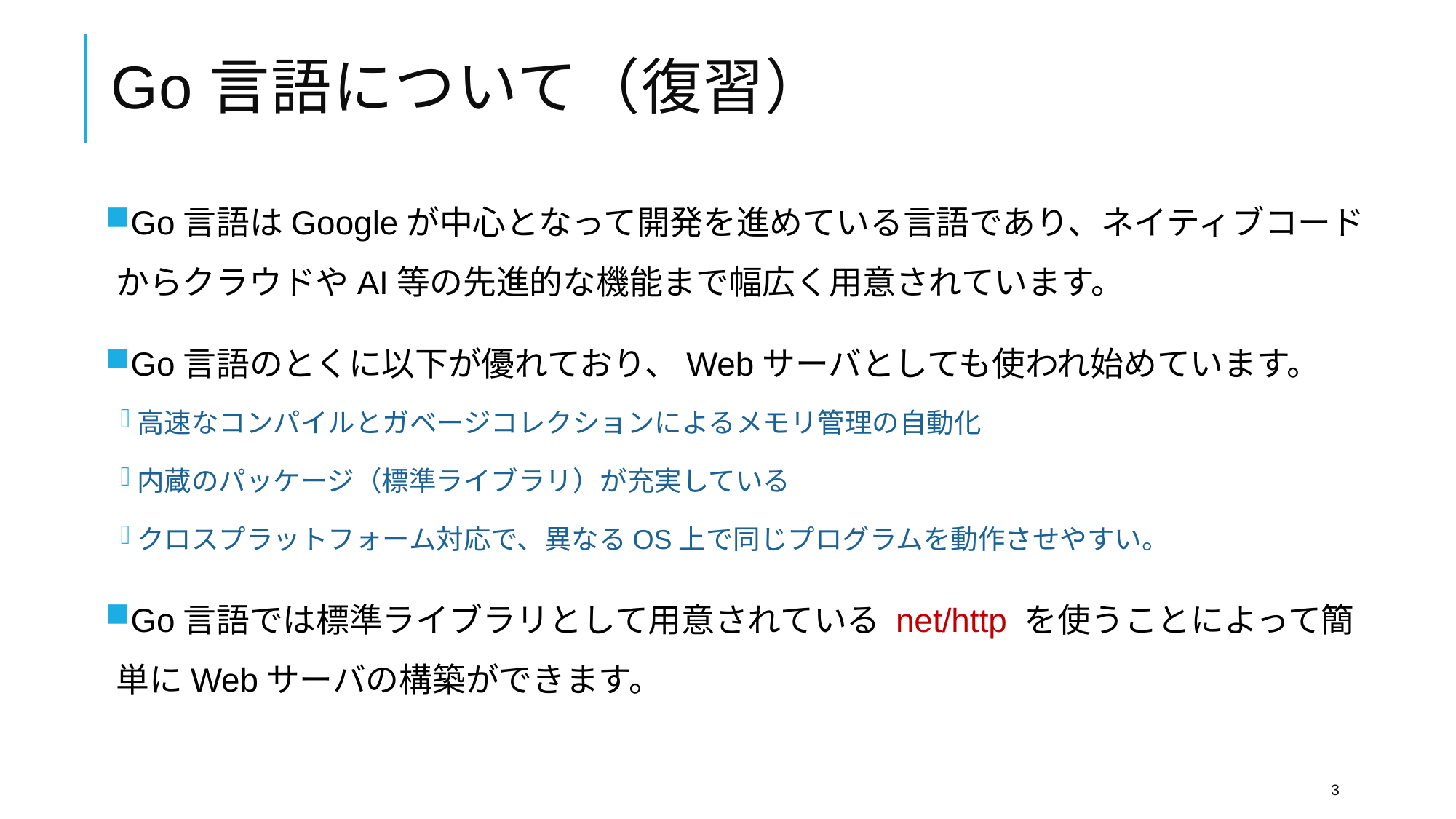

# Go言語について（復習）
Go言語はGoogleが中心となって開発を進めている言語であり、ネイティブコードからクラウドやAI等の先進的な機能まで幅広く用意されています。
Go言語のとくに以下が優れており、Webサーバとしても使われ始めています。
高速なコンパイルとガベージコレクションによるメモリ管理の自動化
内蔵のパッケージ（標準ライブラリ）が充実している
クロスプラットフォーム対応で、異なるOS上で同じプログラムを動作させやすい。
Go言語では標準ライブラリとして用意されている net/http を使うことによって簡単にWebサーバの構築ができます。
3